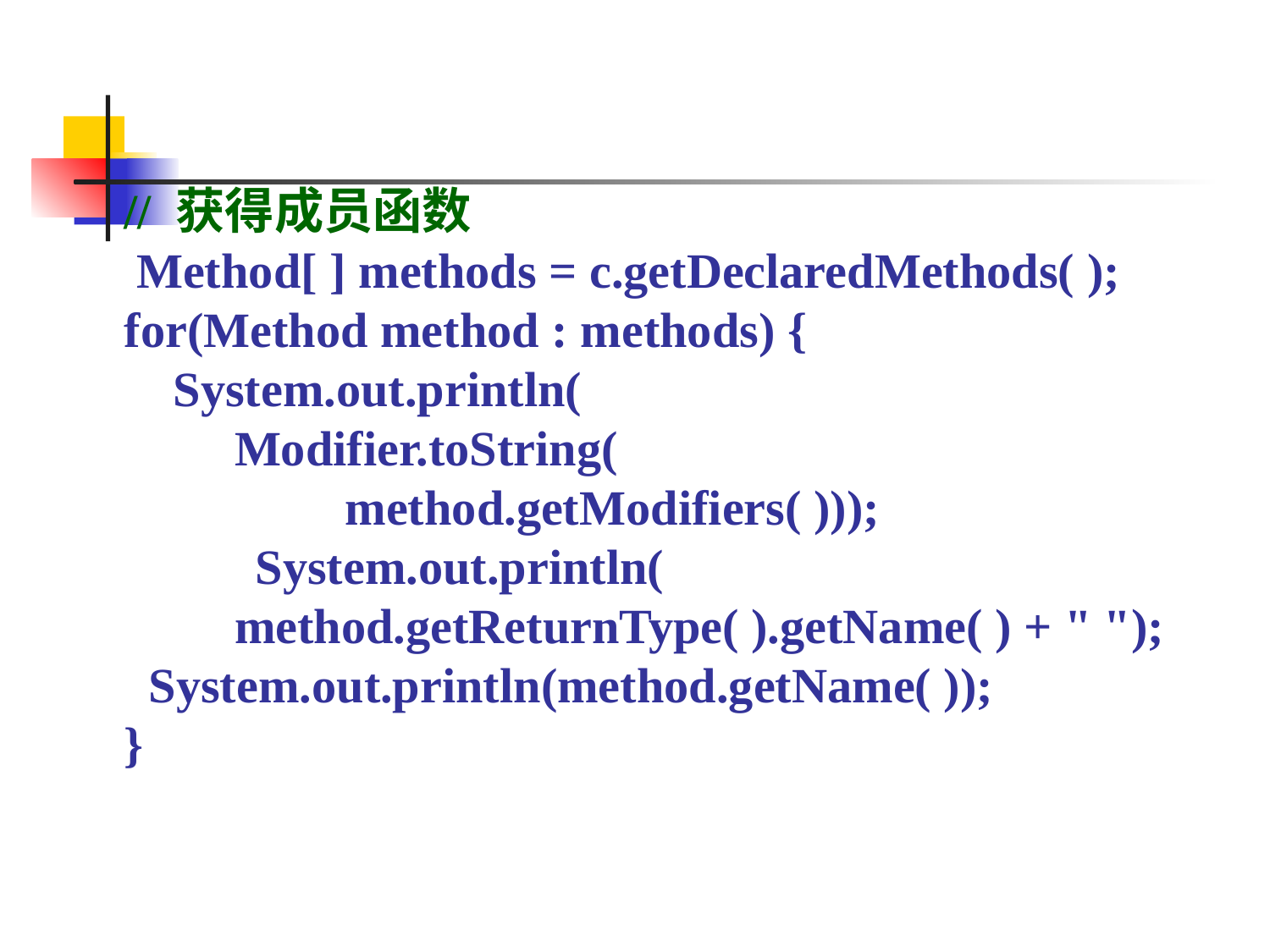

// 获得成员函数
             Method[ ] methods = c.getDeclaredMethods( );
            for(Method method : methods) {
                System.out.println(
                     Modifier.toString(
                              method.getModifiers( )));
		  System.out.println(
                     method.getReturnType( ).getName( ) + " ");
              System.out.println(method.getName( ));
            }